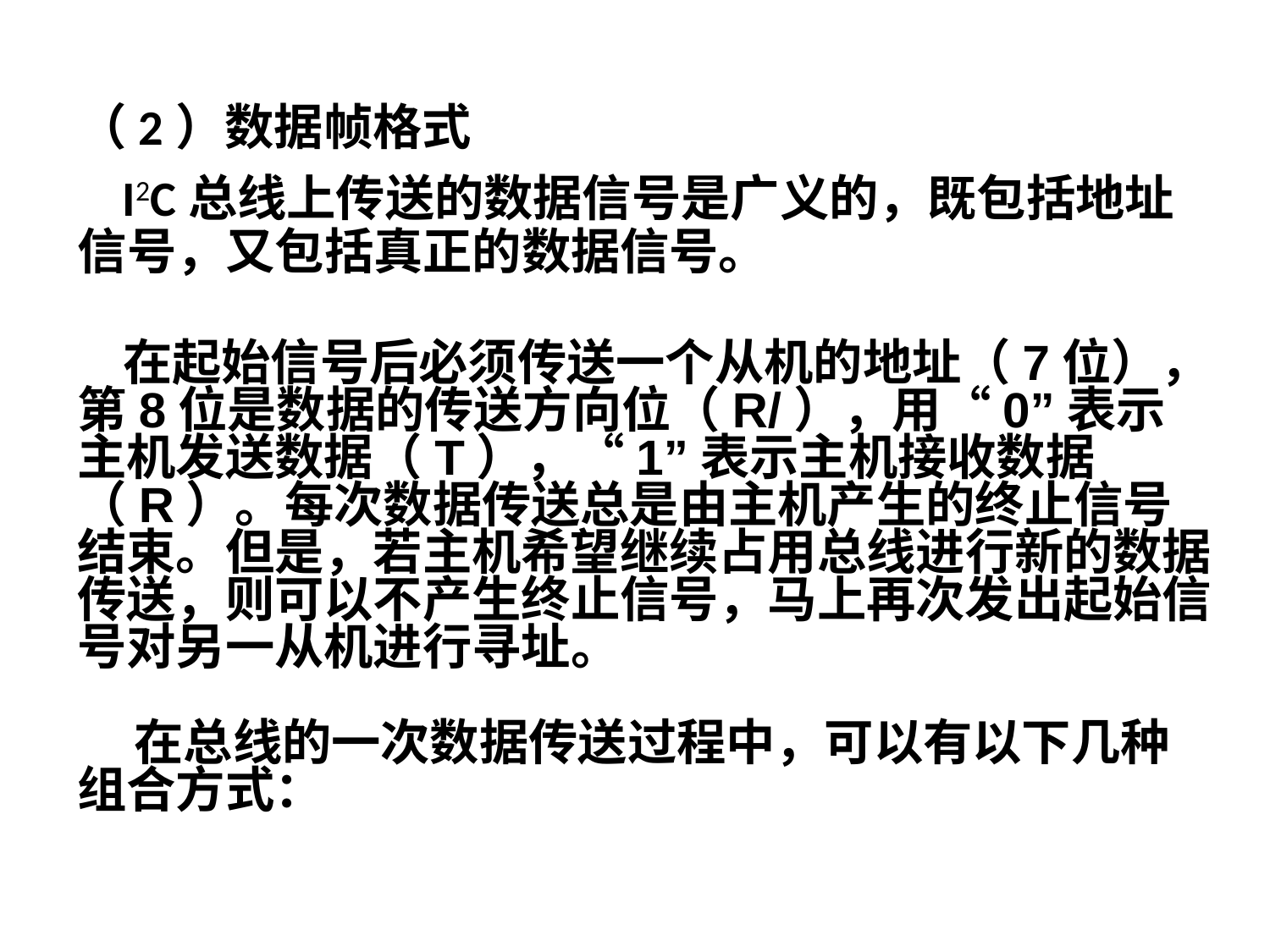

（2）数据帧格式
    I2C总线上传送的数据信号是广义的，既包括地址信号，又包括真正的数据信号。

   在起始信号后必须传送一个从机的地址（7位），第8位是数据的传送方向位（R/），用“0”表示主机发送数据（T），“1”表示主机接收数据（R）。每次数据传送总是由主机产生的终止信号结束。但是，若主机希望继续占用总线进行新的数据传送，则可以不产生终止信号，马上再次发出起始信号对另一从机进行寻址。

    在总线的一次数据传送过程中，可以有以下几种组合方式：